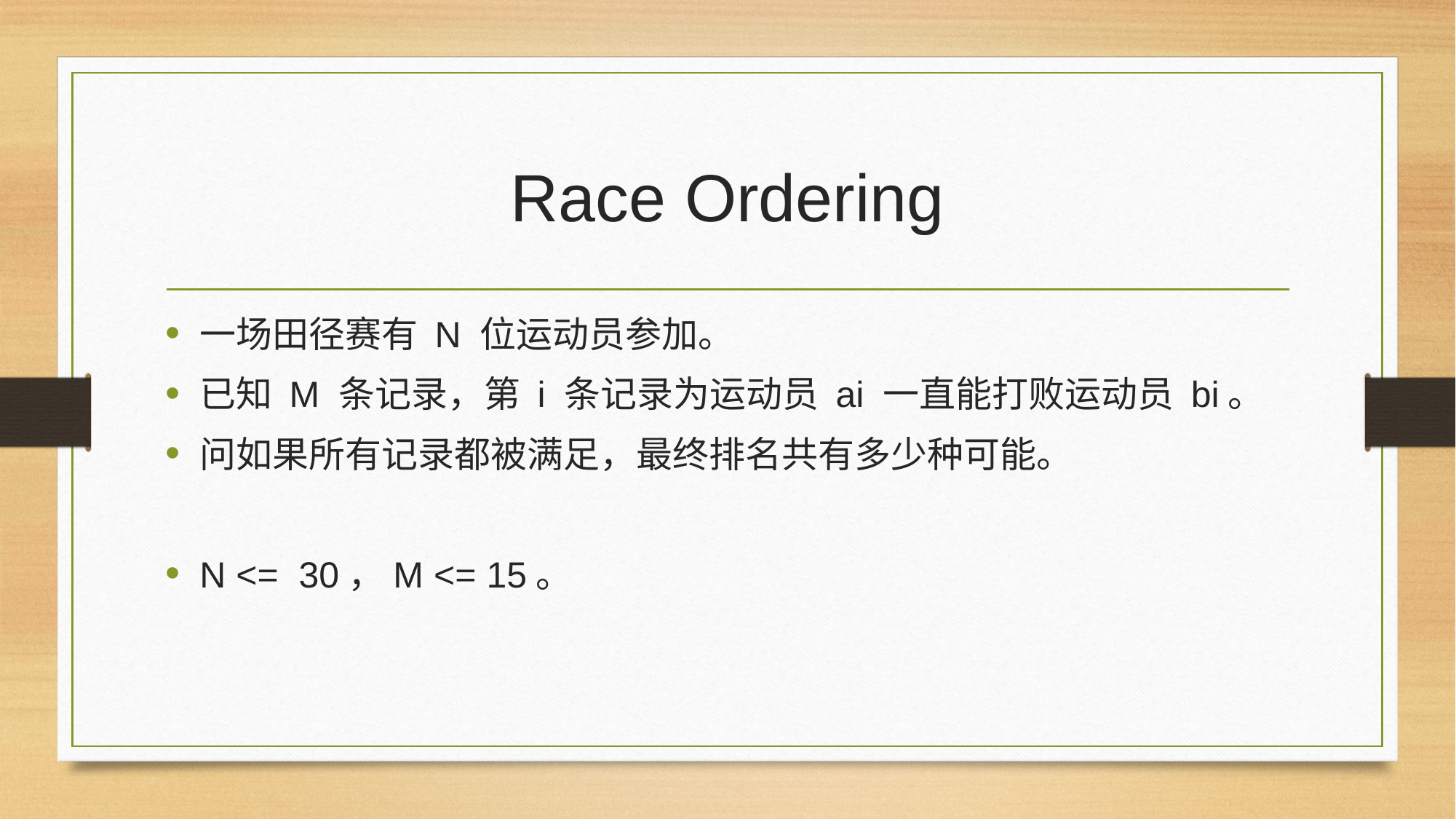

# Race Ordering
一场田径赛有 N 位运动员参加。
已知 M 条记录，第 i 条记录为运动员 ai 一直能打败运动员 bi。
问如果所有记录都被满足，最终排名共有多少种可能。

N <=  30，M <= 15。